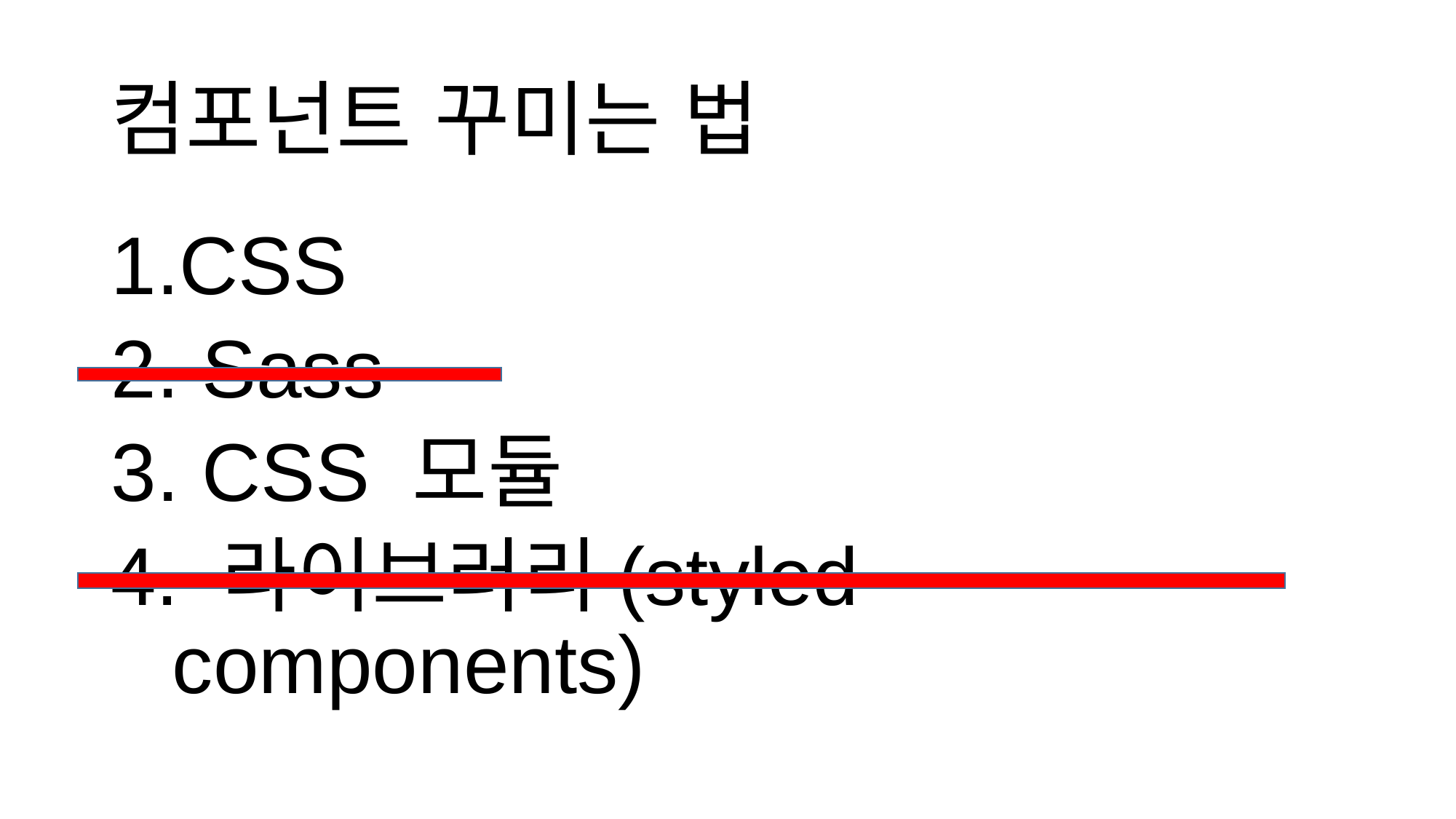

# 컴포넌트 꾸미는 법
CSS
 Sass
 CSS 모듈
 라이브러리(styled-components)